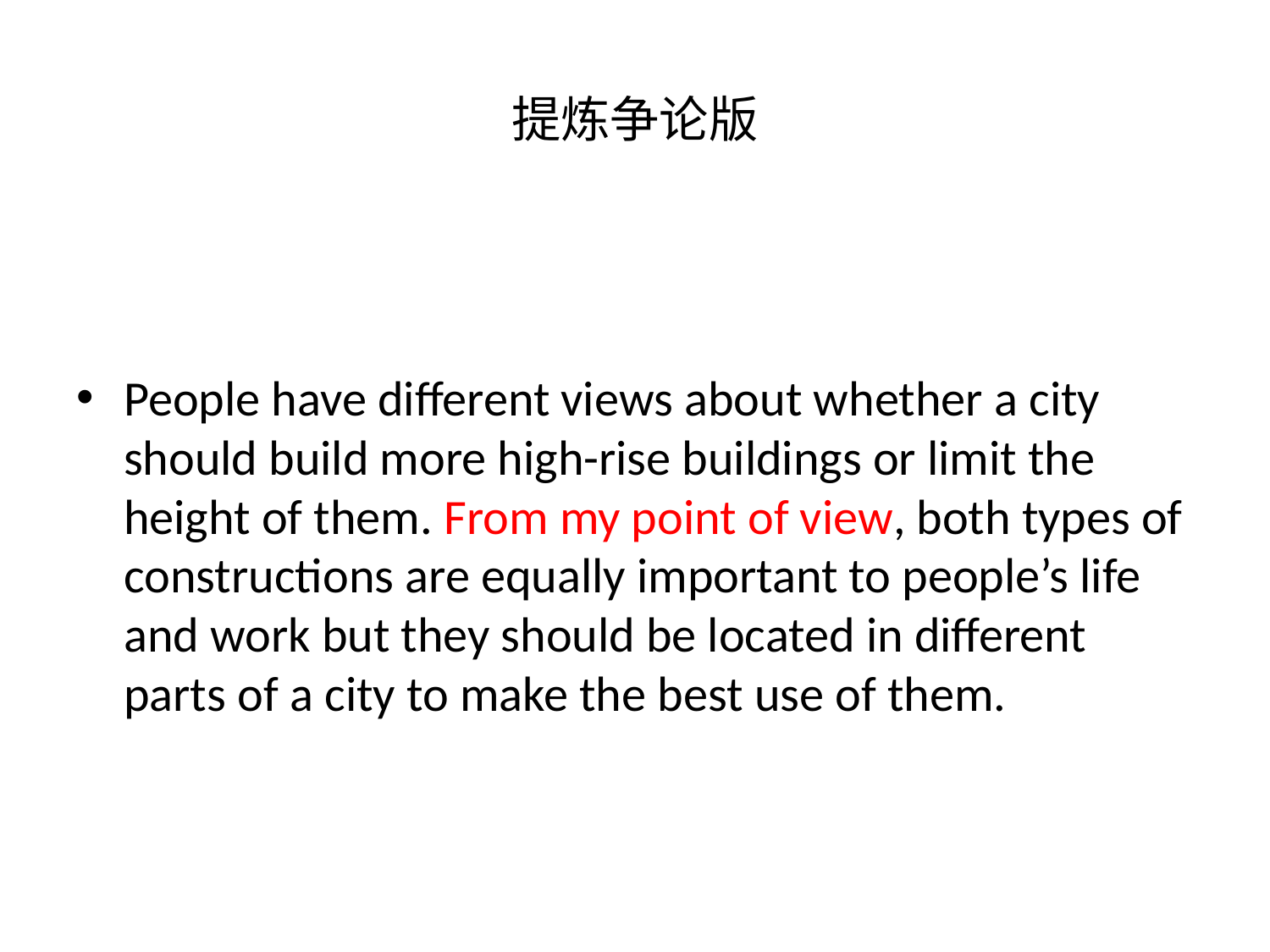

# 提炼争论版

People have different views about whether a city should build more high-rise buildings or limit the height of them. From my point of view, both types of constructions are equally important to people’s life and work but they should be located in different parts of a city to make the best use of them.